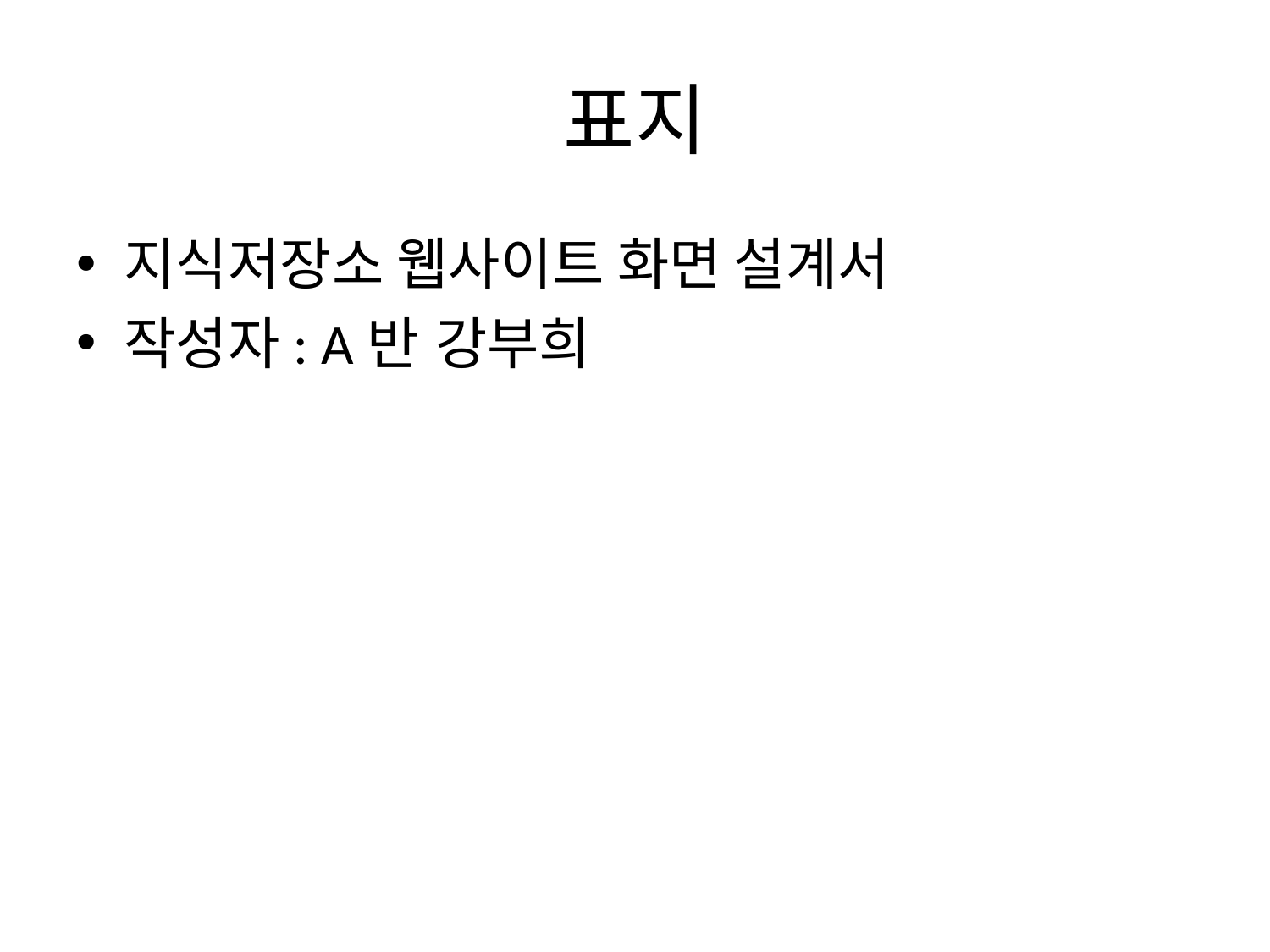

# 표지
지식저장소 웹사이트 화면 설계서
작성자: A반 강부희